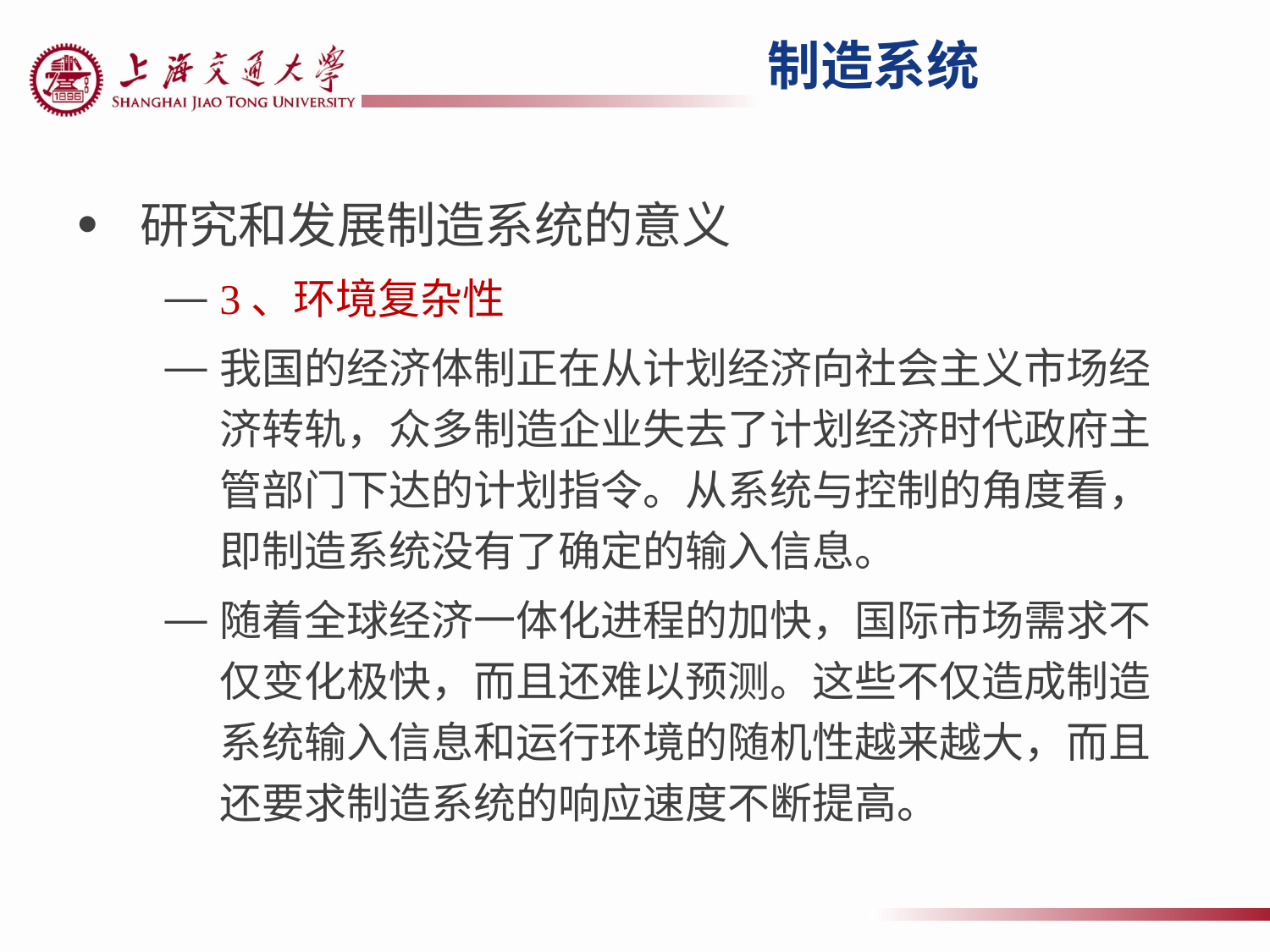

制造系统
研究和发展制造系统的意义
3、环境复杂性
我国的经济体制正在从计划经济向社会主义市场经济转轨，众多制造企业失去了计划经济时代政府主管部门下达的计划指令。从系统与控制的角度看，即制造系统没有了确定的输入信息。
随着全球经济一体化进程的加快，国际市场需求不仅变化极快，而且还难以预测。这些不仅造成制造系统输入信息和运行环境的随机性越来越大，而且还要求制造系统的响应速度不断提高。